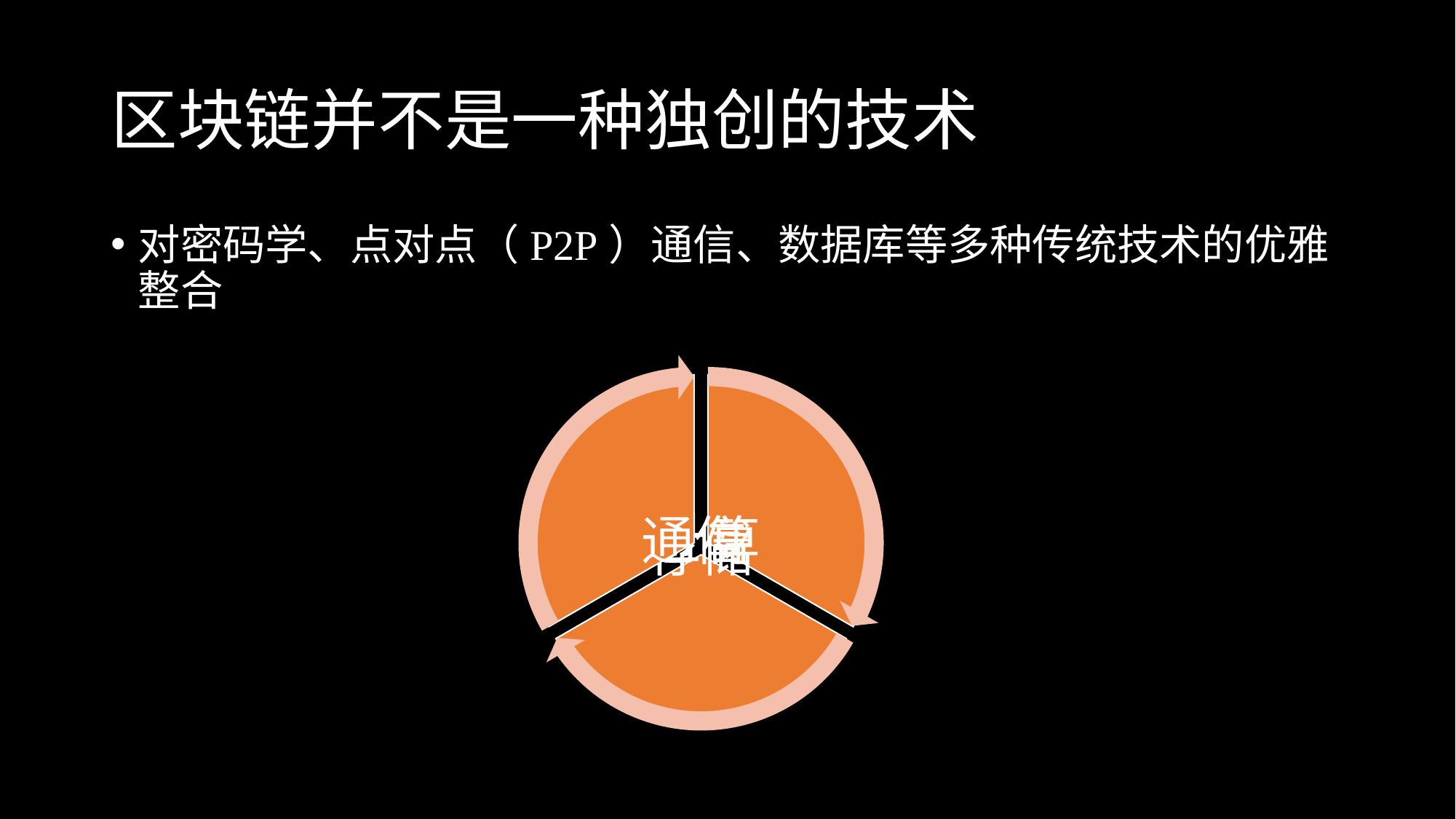

# 区块链并不是一种独创的技术
对密码学、点对点（P2P）通信、数据库等多种传统技术的优雅整合
计算
存储
通信